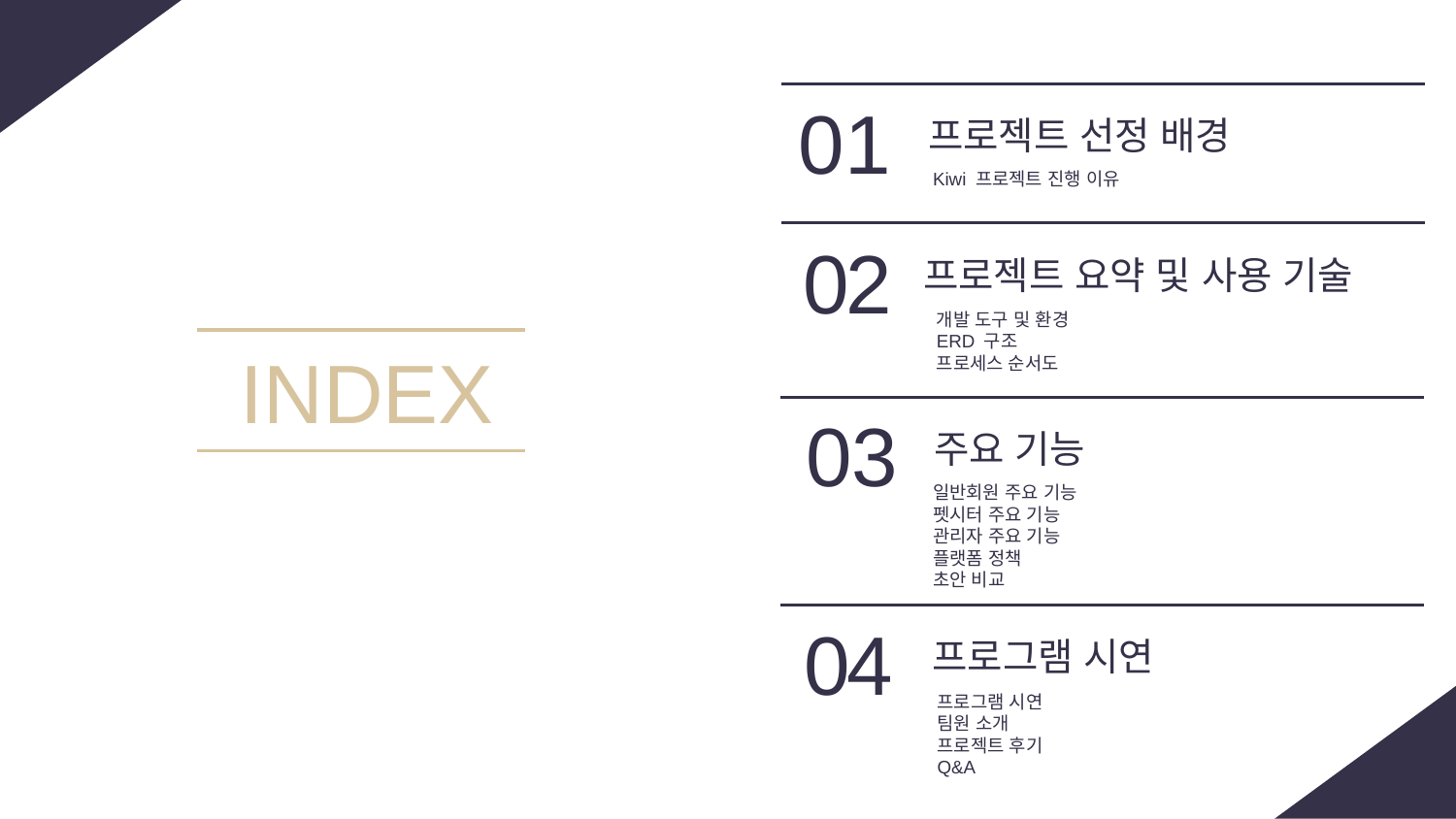

01
프로젝트 선정 배경
Kiwi 프로젝트 진행 이유
02
프로젝트 요약 및 사용 기술
INDEX
개발 도구 및 환경
ERD 구조
프로세스 순서도
03
주요 기능
일반회원 주요 기능
펫시터 주요 기능
관리자 주요 기능
플랫폼 정책
초안 비교
04
프로그램 시연
프로그램 시연
팀원 소개
프로젝트 후기
Q&A